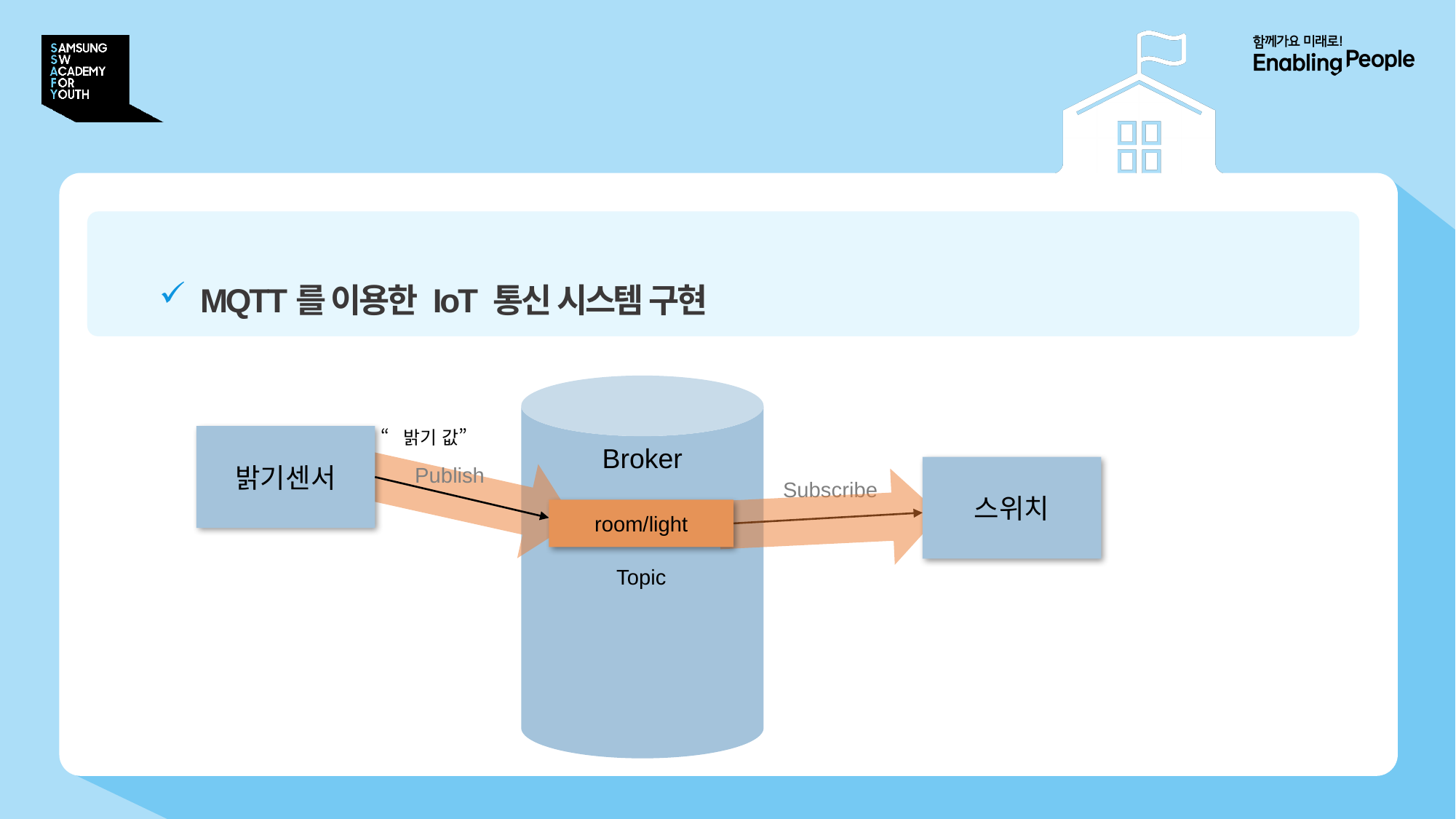

# 과제 목표

MQTT를 이용한 IoT 통신 시스템 구현
Broker
“밝기 값”
밝기센서

Publish
스위치
Subscribe

room/light
Topic